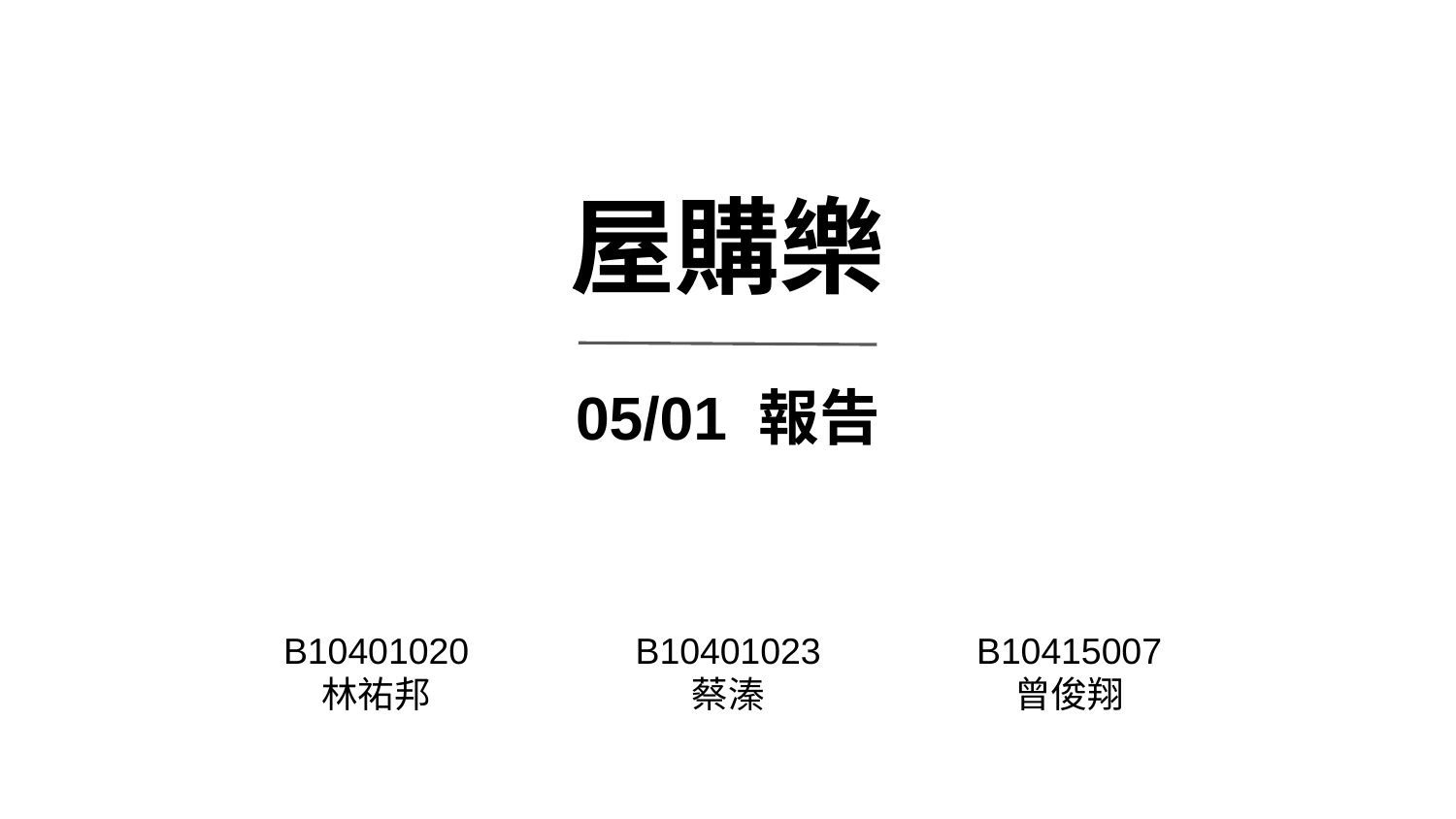

屋購樂

05/01 報告
B10401020
林祐邦
B10401023
蔡溱
B10415007
曾俊翔